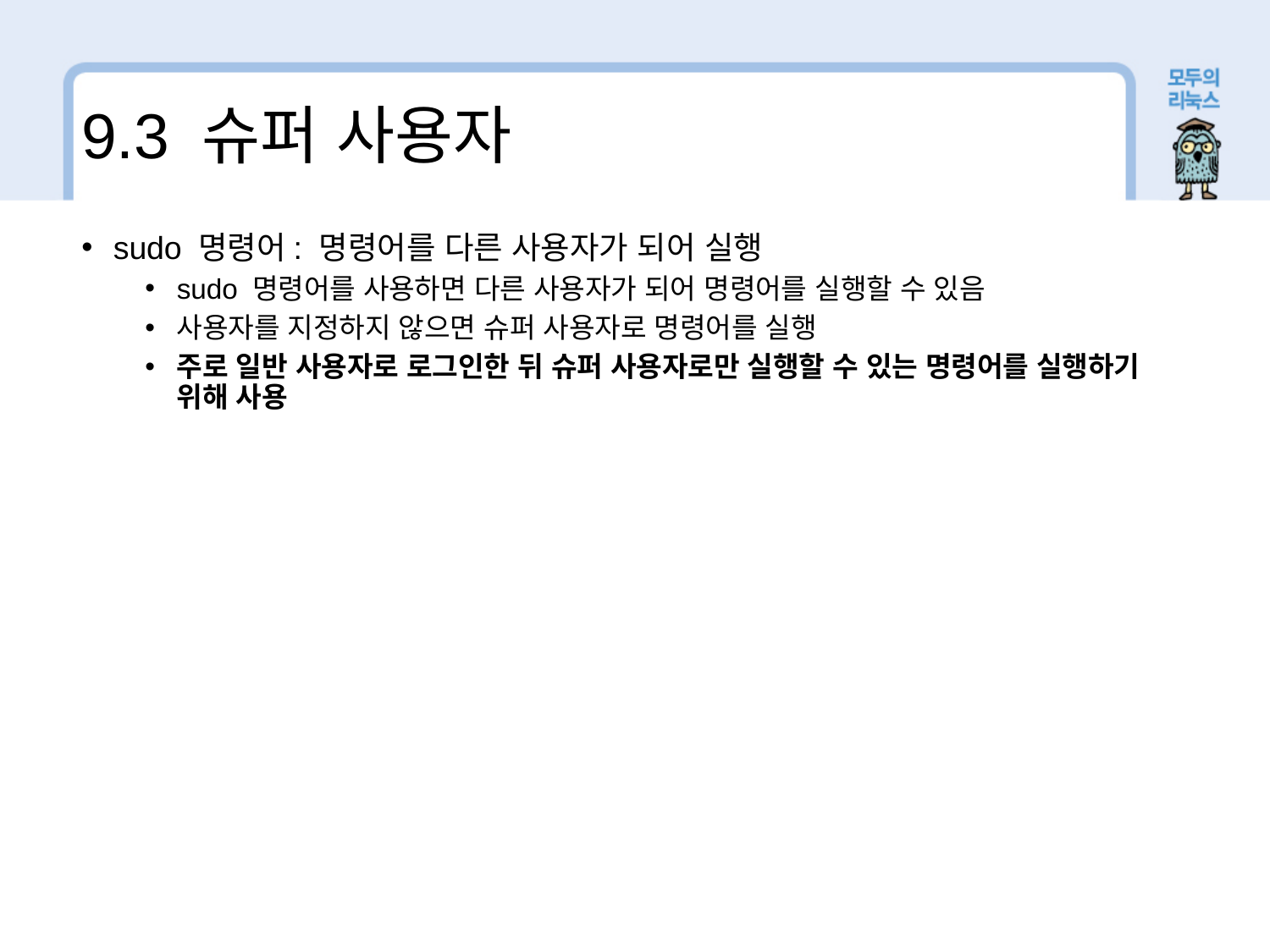

9.3 슈퍼 사용자
sudo 명령어: 명령어를 다른 사용자가 되어 실행
sudo 명령어를 사용하면 다른 사용자가 되어 명령어를 실행할 수 있음
사용자를 지정하지 않으면 슈퍼 사용자로 명령어를 실행
주로 일반 사용자로 로그인한 뒤 슈퍼 사용자로만 실행할 수 있는 명령어를 실행하기 위해 사용